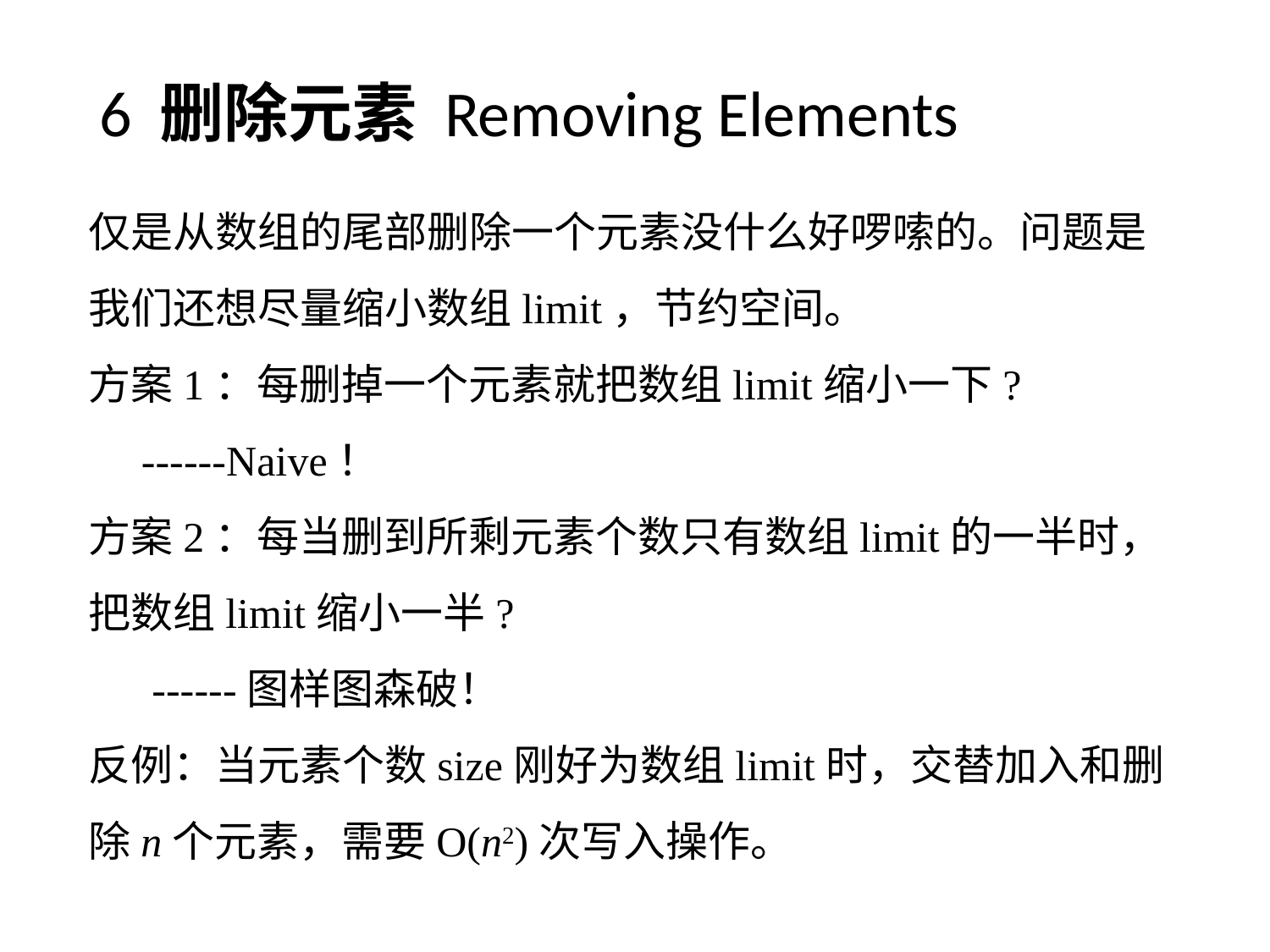

6 删除元素 Removing Elements
仅是从数组的尾部删除一个元素没什么好啰嗦的。问题是我们还想尽量缩小数组limit，节约空间。
方案1：每删掉一个元素就把数组limit缩小一下?
     ------Naive！
方案2：每当删到所剩元素个数只有数组limit的一半时，把数组limit缩小一半?
      ------图样图森破！
反例：当元素个数size刚好为数组limit时，交替加入和删除n个元素，需要O(n2)次写入操作。